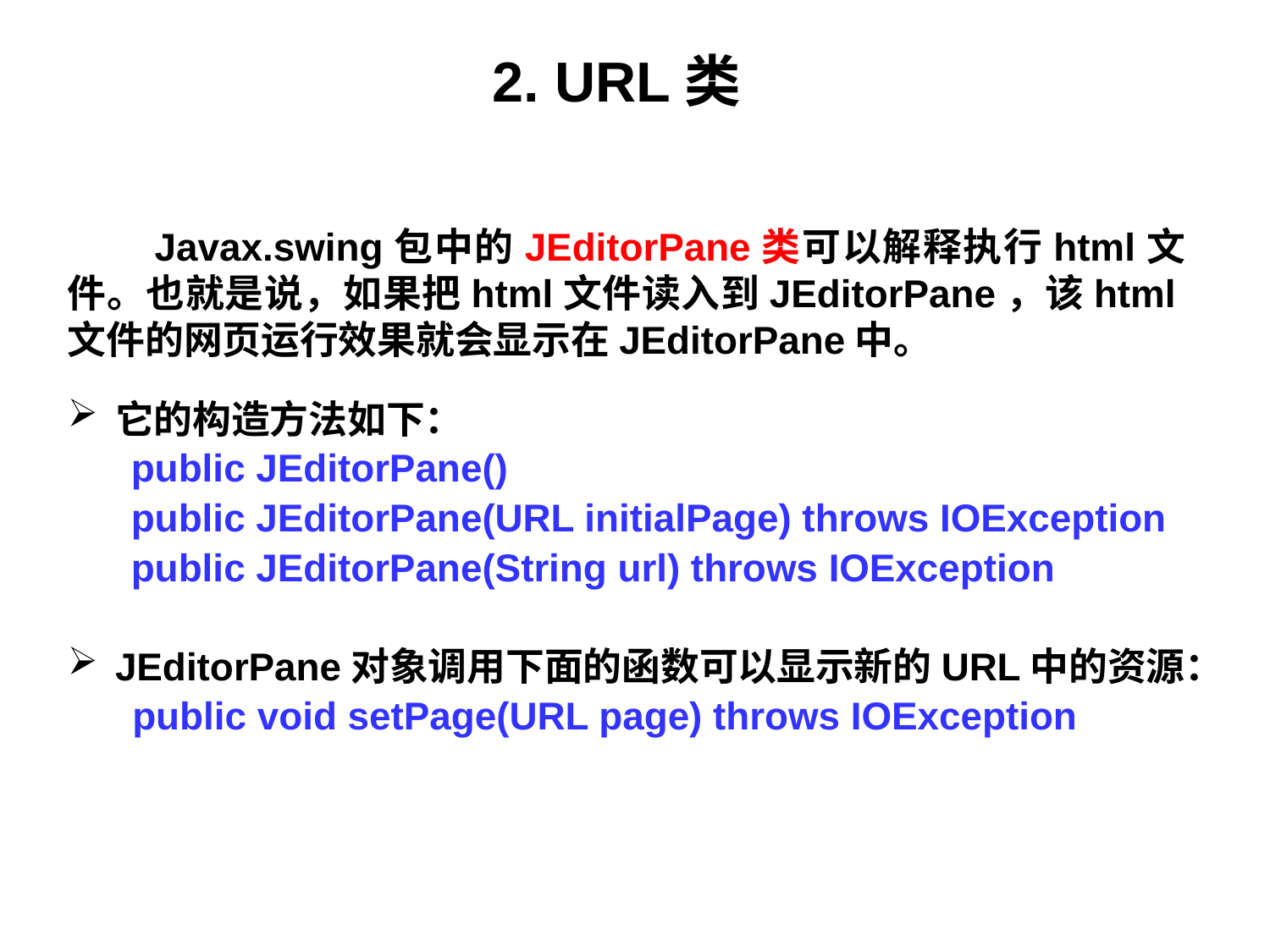

# 2. URL类
       Javax.swing包中的JEditorPane类可以解释执行html文件。也就是说，如果把html文件读入到JEditorPane，该html文件的网页运行效果就会显示在JEditorPane中。

它的构造方法如下：
public JEditorPane()
public JEditorPane(URL initialPage) throws IOException
public JEditorPane(String url) throws IOException

JEditorPane对象调用下面的函数可以显示新的URL中的资源：
      public void setPage(URL page) throws IOException